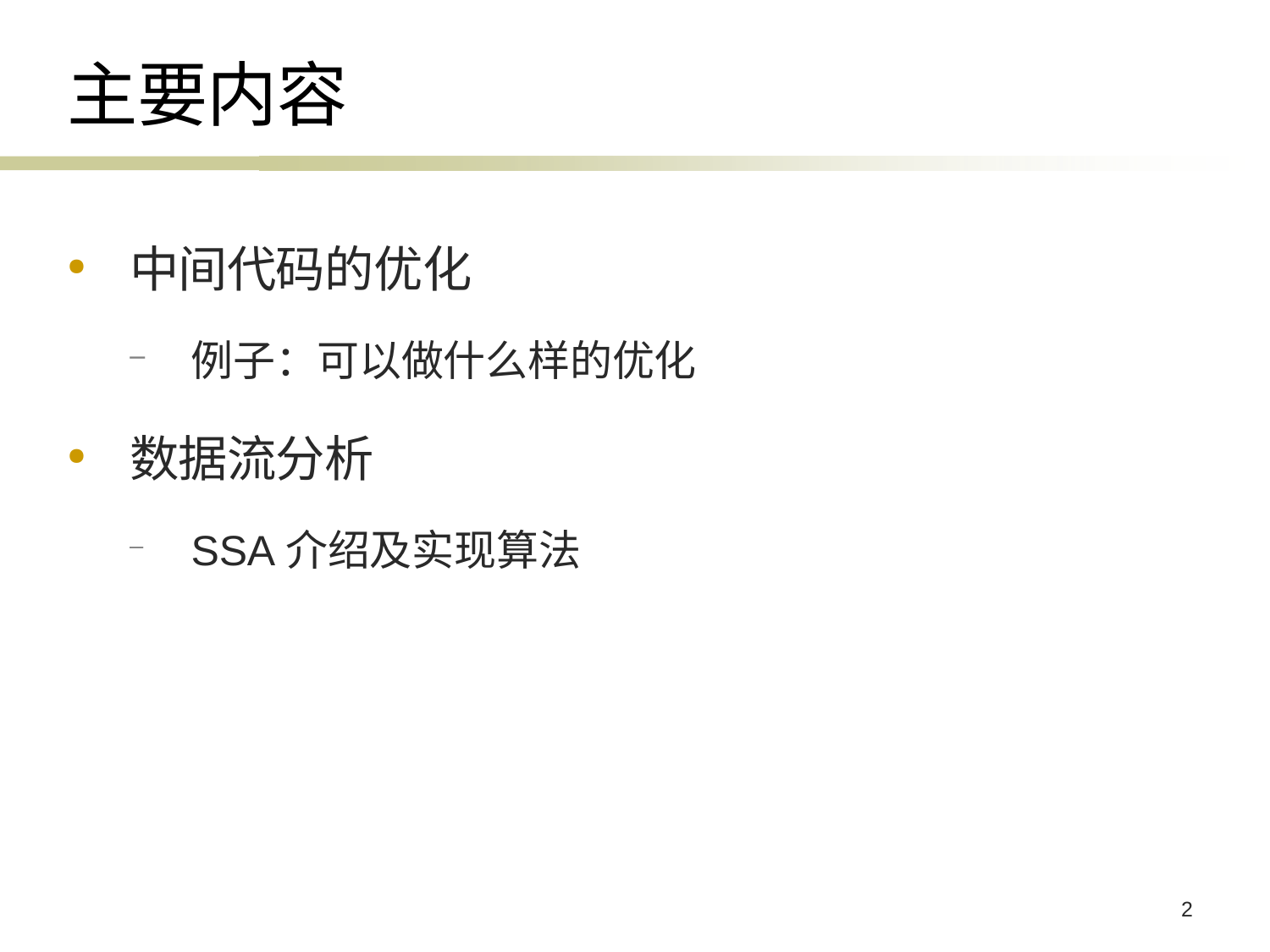

# 主要内容
中间代码的优化
例子：可以做什么样的优化
数据流分析
SSA介绍及实现算法
2